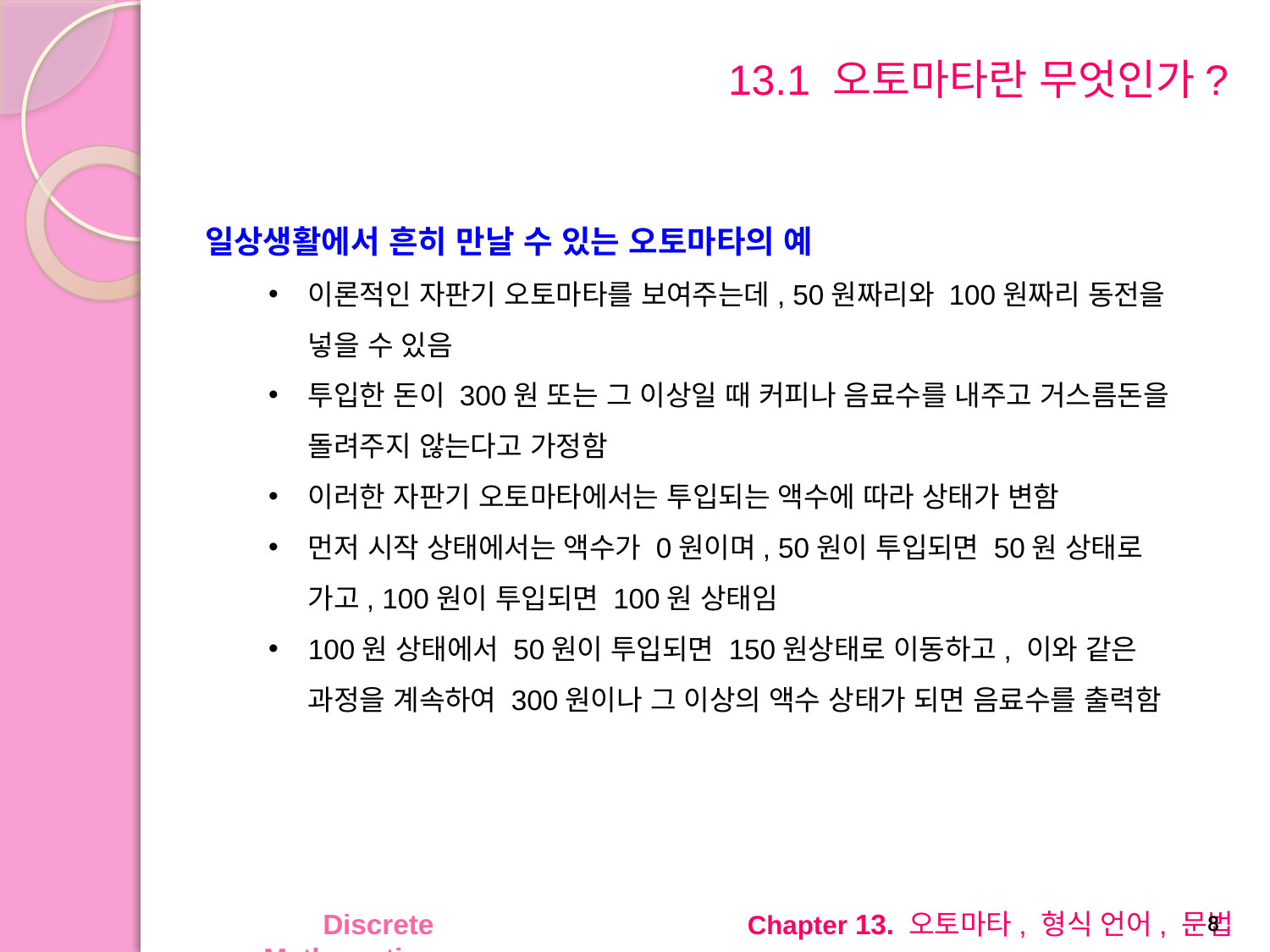

# 13.1 오토마타란 무엇인가?
일상생활에서 흔히 만날 수 있는 오토마타의 예
이론적인 자판기 오토마타를 보여주는데, 50원짜리와 100원짜리 동전을 넣을 수 있음
투입한 돈이 300원 또는 그 이상일 때 커피나 음료수를 내주고 거스름돈을 돌려주지 않는다고 가정함
이러한 자판기 오토마타에서는 투입되는 액수에 따라 상태가 변함
먼저 시작 상태에서는 액수가 0원이며, 50원이 투입되면 50원 상태로 가고, 100원이 투입되면 100원 상태임
100원 상태에서 50원이 투입되면 150원상태로 이동하고, 이와 같은 과정을 계속하여 300원이나 그 이상의 액수 상태가 되면 음료수를 출력함
Discrete Mathematics
Chapter 13. 오토마타, 형식 언어, 문법
8